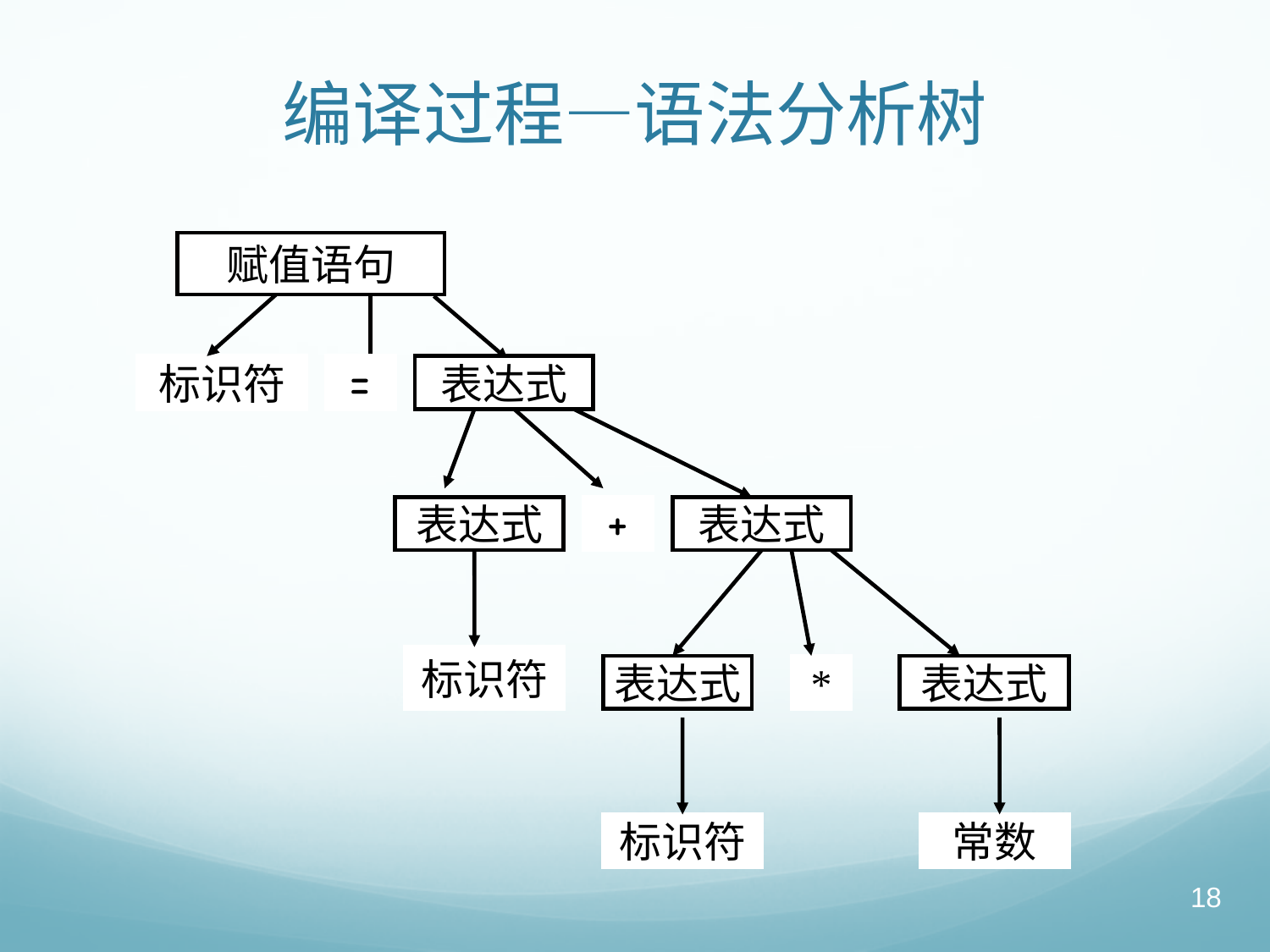

# 编译过程—语法分析树
赋值语句

标识符
=
表达式

表达式
+
表达式

标识符
表达式
*

标识符
常数

表达式
18